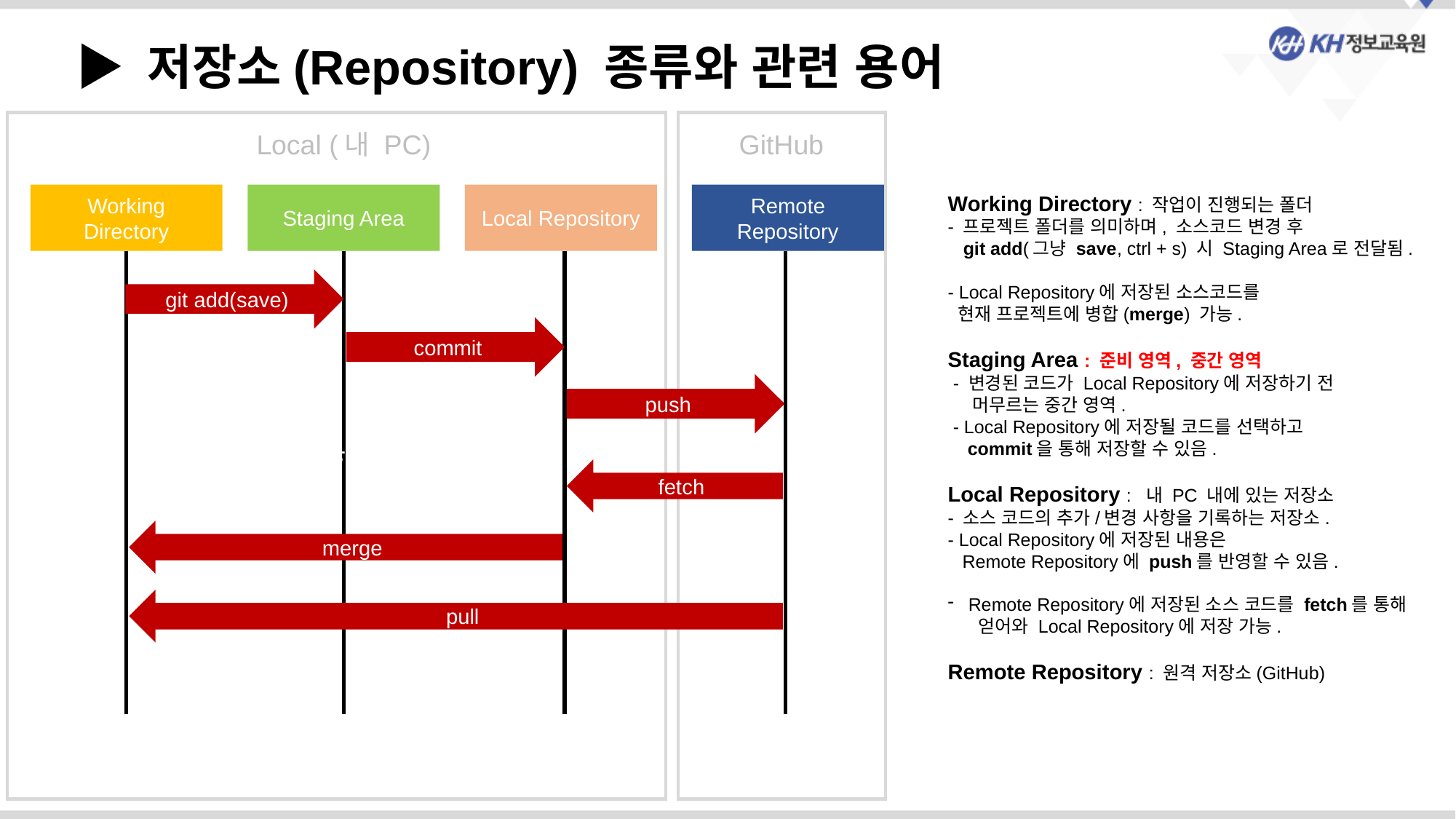

▶ 저장소(Repository) 종류와 관련 용어
ㅎ

Local (내 PC)
GitHub
Working
Directory
Staging Area
Local Repository
Remote
Repository
git add(save)
commit
push
fetch
merge
pull
Working Directory : 작업이 진행되는 폴더
- 프로젝트 폴더를 의미하며, 소스코드 변경 후
   git add(그냥 save, ctrl + s) 시 Staging Area로 전달됨.

- Local Repository에 저장된 소스코드를
  현재 프로젝트에 병합(merge) 가능.

Staging Area : 준비 영역, 중간 영역
 - 변경된 코드가 Local Repository에 저장하기 전
    머무르는 중간 영역.
 - Local Repository에 저장될 코드를 선택하고
   commit을 통해 저장할 수 있음.

Local Repository :  내 PC 내에 있는 저장소
- 소스 코드의 추가/변경 사항을 기록하는 저장소.
- Local Repository에 저장된 내용은
  Remote Repository에 push를 반영할 수 있음.

Remote Repository에 저장된 소스 코드를 fetch를 통해
  얻어와 Local Repository에 저장 가능.

Remote Repository : 원격 저장소(GitHub)